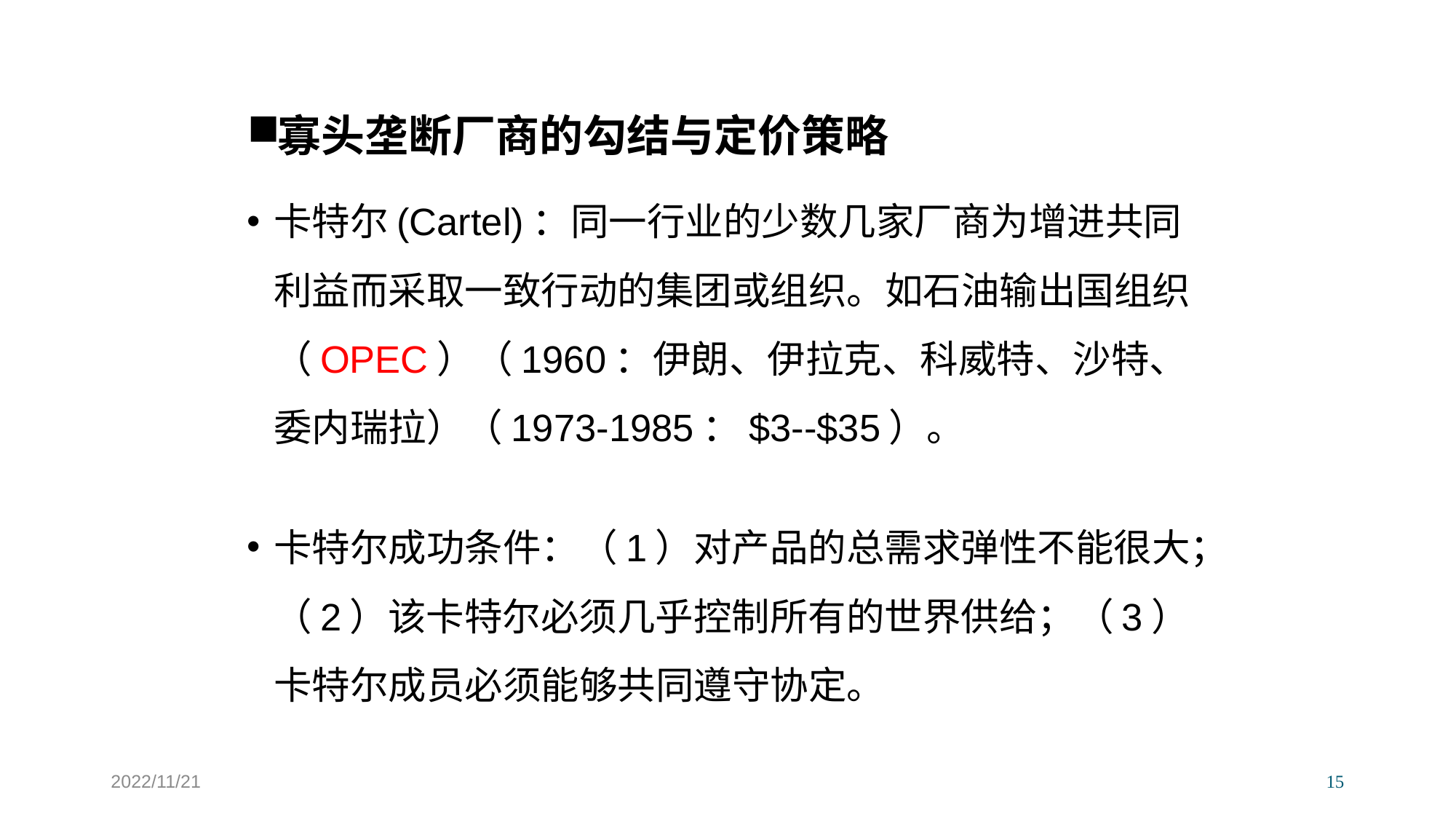

寡头垄断厂商的勾结与定价策略
卡特尔(Cartel)：同一行业的少数几家厂商为增进共同利益而采取一致行动的集团或组织。如石油输出国组织（OPEC）（1960：伊朗、伊拉克、科威特、沙特、委内瑞拉）（1973-1985：$3--$35）。

卡特尔成功条件：（1）对产品的总需求弹性不能很大；（2）该卡特尔必须几乎控制所有的世界供给；（3）卡特尔成员必须能够共同遵守协定。

2022/11/21
15